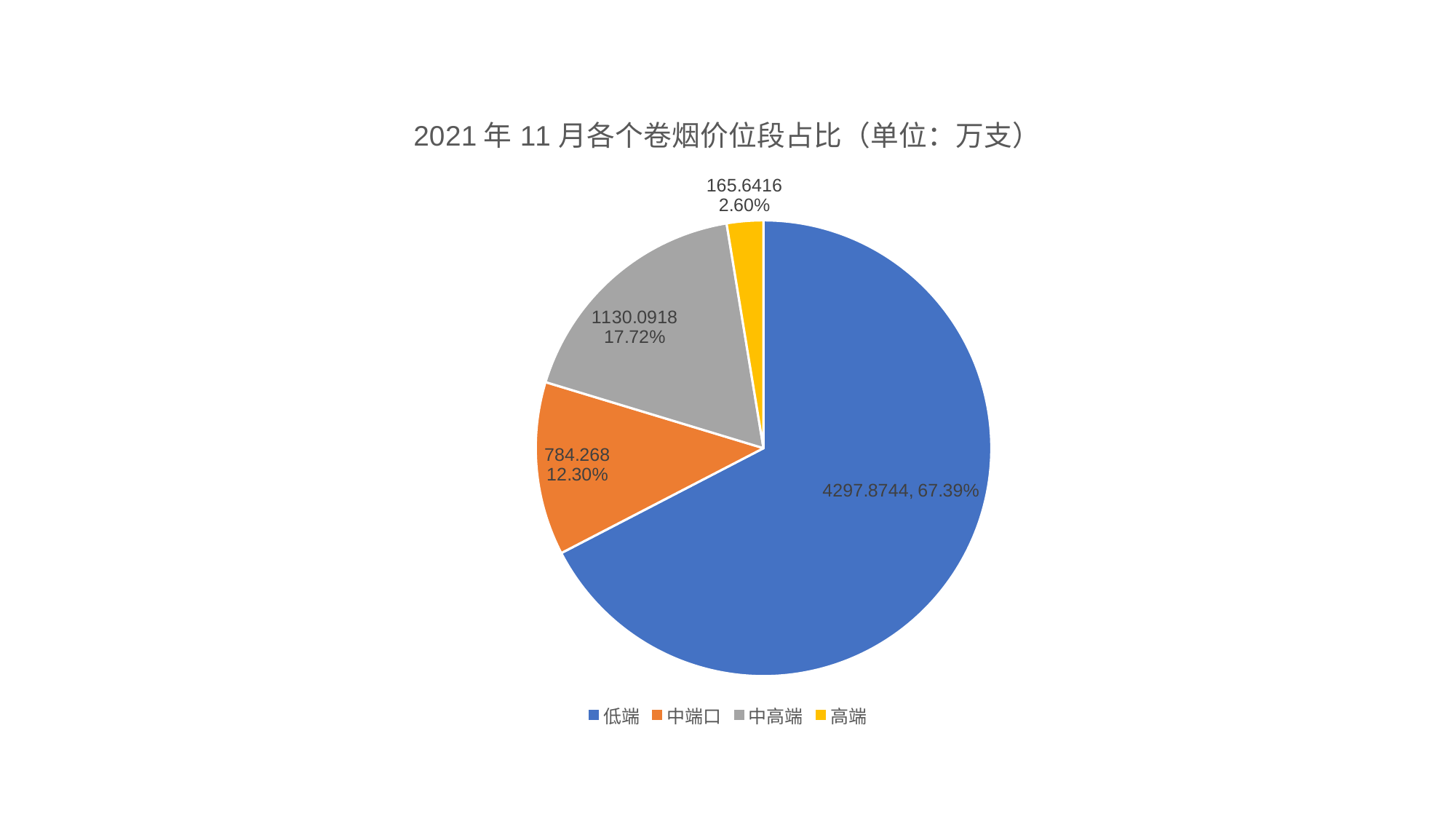

### Chart: 2021年11月各个卷烟价位段占比（单位：万支）

| Category | 2021年11月各个卷烟价位段占比 |
|---|---|
| 低端 | 4297.8744 |
| 中端口 | 784.268 |
| 中高端 | 1130.0918 |
| 高端 | 165.6416 |